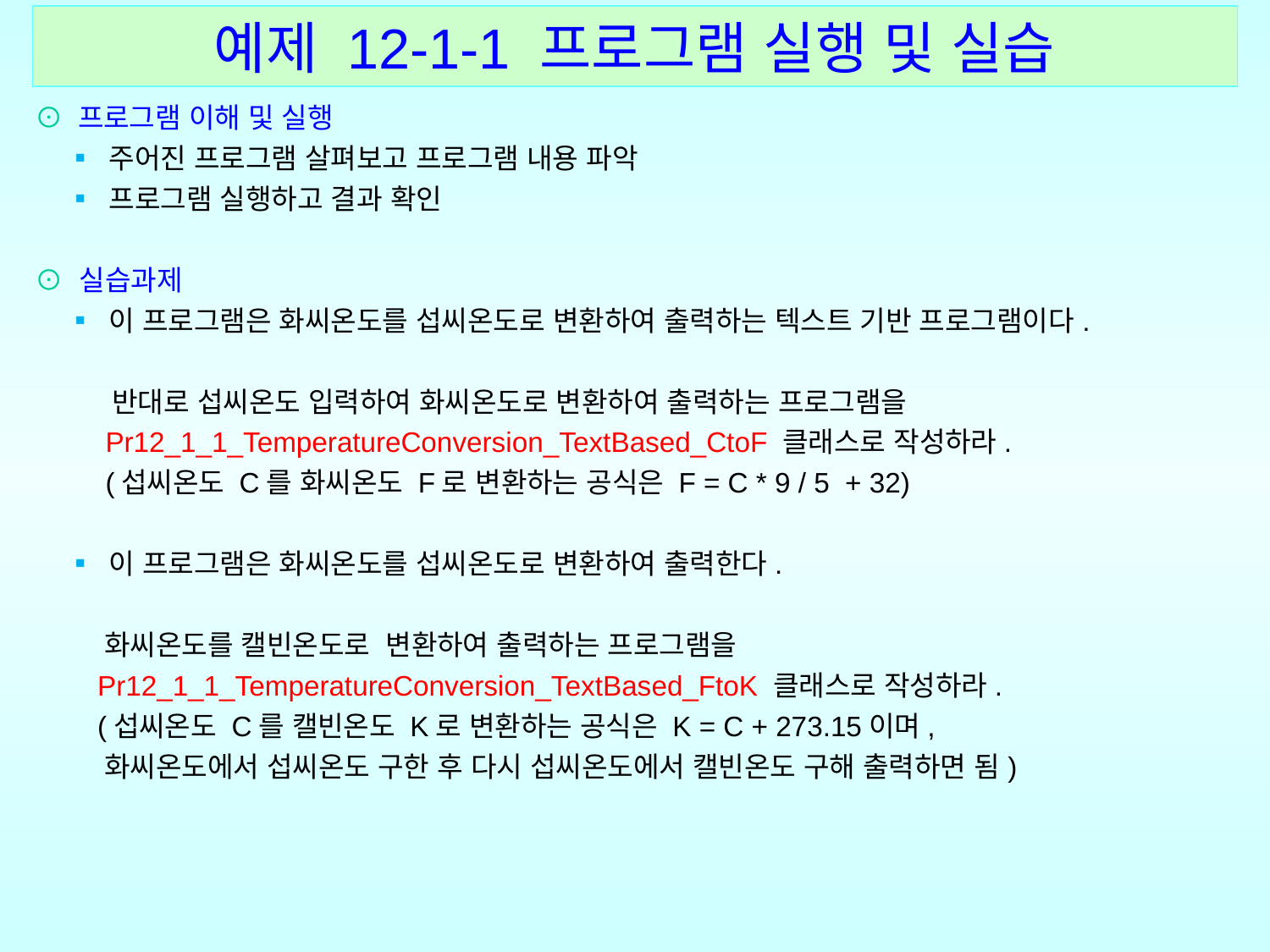

예제 12-1-1 프로그램 실행 및 실습
⊙ 프로그램 이해 및 실행
    ▪ 주어진 프로그램 살펴보고 프로그램 내용 파악
    ▪ 프로그램 실행하고 결과 확인

⊙ 실습과제
    ▪ 이 프로그램은 화씨온도를 섭씨온도로 변환하여 출력하는 텍스트 기반 프로그램이다.

         반대로 섭씨온도 입력하여 화씨온도로 변환하여 출력하는 프로그램을
         Pr12_1_1_TemperatureConversion_TextBased_CtoF 클래스로 작성하라.
         (섭씨온도 C를 화씨온도 F로 변환하는 공식은 F = C * 9 / 5  + 32)

    ▪ 이 프로그램은 화씨온도를 섭씨온도로 변환하여 출력한다.

        화씨온도를 캘빈온도로  변환하여 출력하는 프로그램을
        Pr12_1_1_TemperatureConversion_TextBased_FtoK 클래스로 작성하라.
        (섭씨온도 C를 캘빈온도 K로 변환하는 공식은 K = C + 273.15이며,
        화씨온도에서 섭씨온도 구한 후 다시 섭씨온도에서 캘빈온도 구해 출력하면 됨)